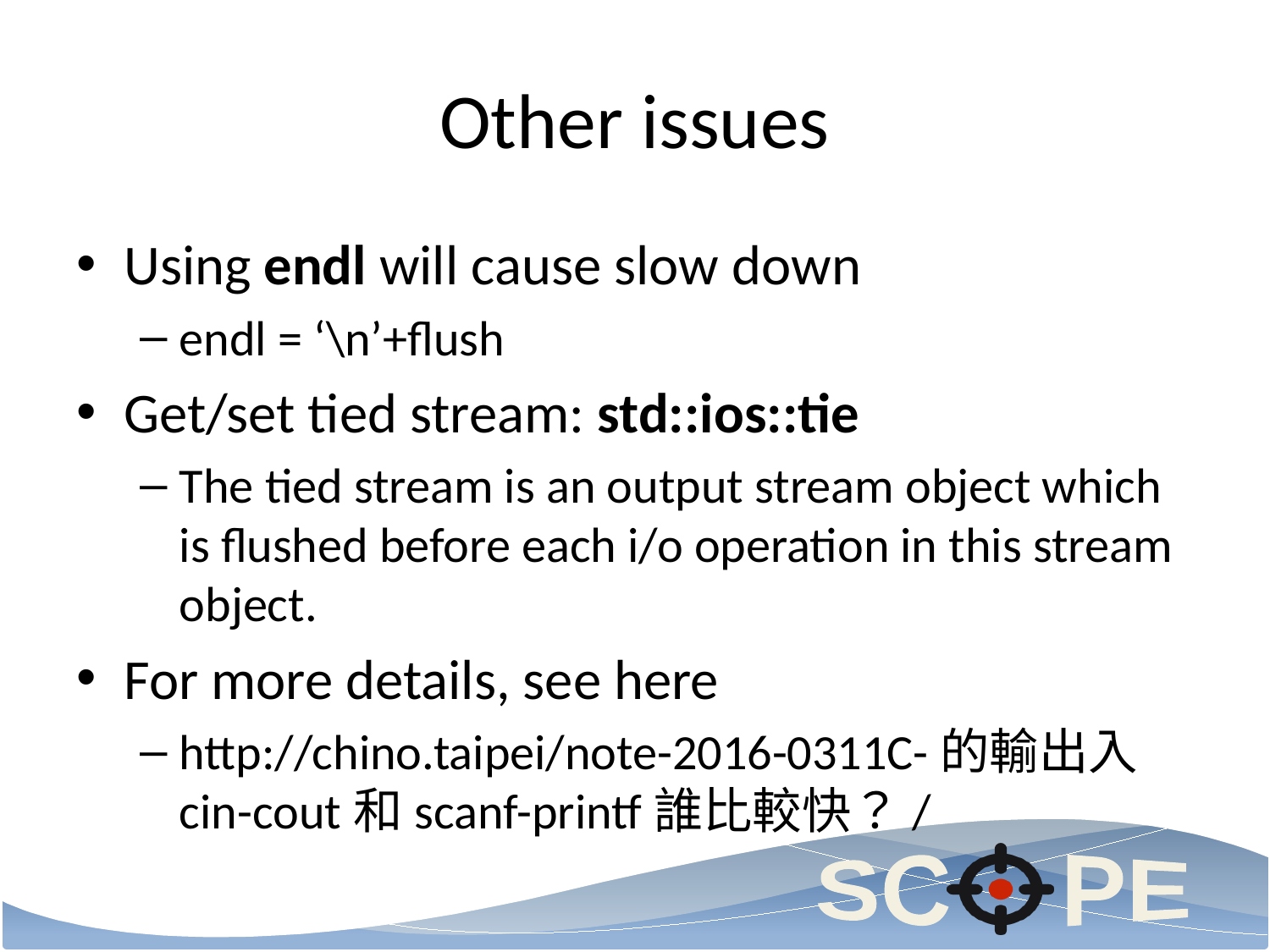

# Other issues
Using endl will cause slow down
endl = ‘\n’+flush
Get/set tied stream: std::ios::tie
The tied stream is an output stream object which is flushed before each i/o operation in this stream object.
For more details, see here
http://chino.taipei/note-2016-0311C-的輸出入cin-cout和scanf-printf誰比較快？/